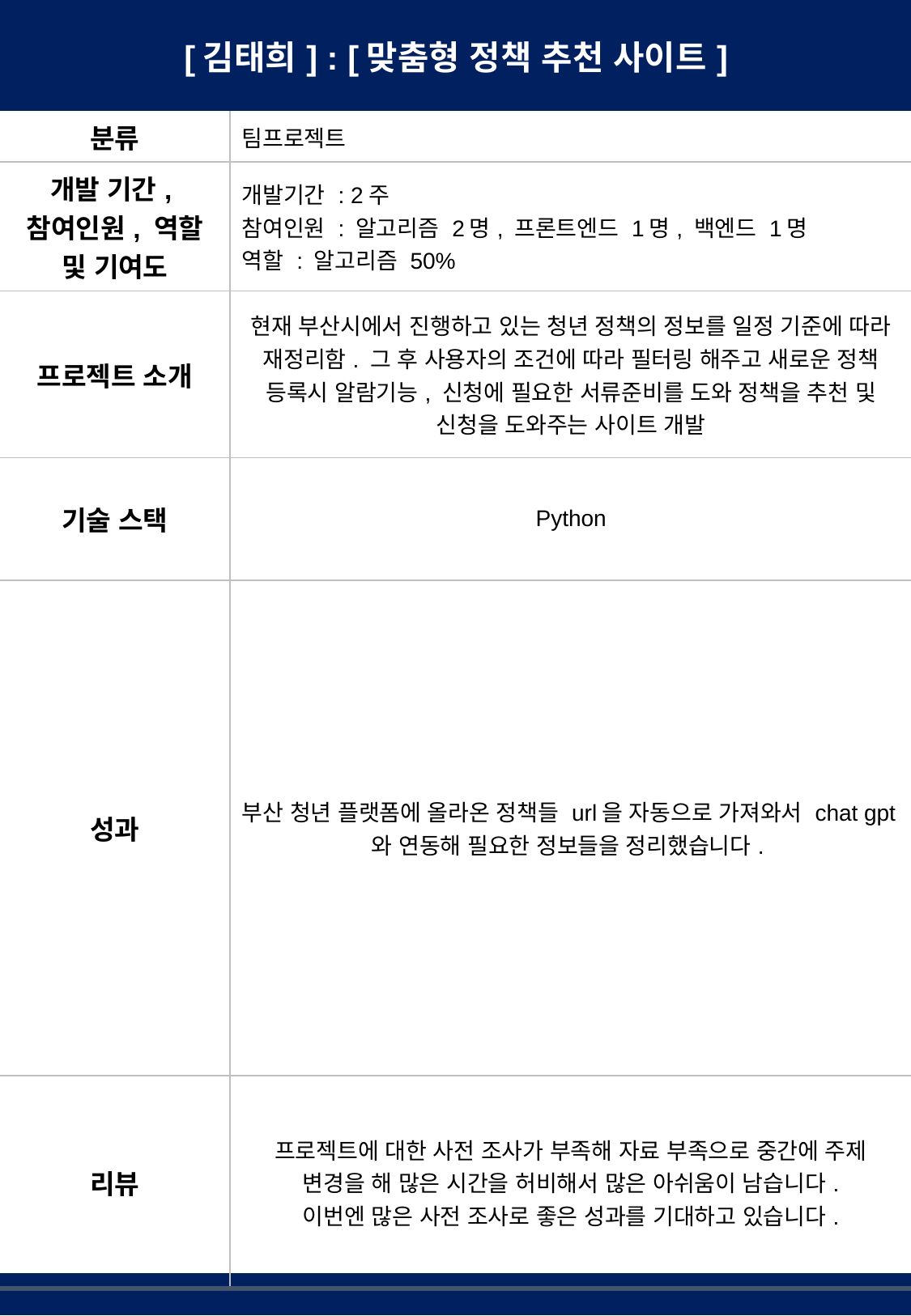

| [김태희] : [맞춤형 정책 추천 사이트] |  |
| --- | --- |
| 분류 | 팀프로젝트 |
| 개발 기간, 참여인원, 역할 및 기여도 | 개발기간 : 2주 참여인원 : 알고리즘 2명, 프론트엔드 1명, 백엔드 1명 역할 : 알고리즘 50% |
| 프로젝트 소개 | 현재 부산시에서 진행하고 있는 청년 정책의 정보를 일정 기준에 따라 재정리함. 그 후 사용자의 조건에 따라 필터링 해주고 새로운 정책 등록시 알람기능, 신청에 필요한 서류준비를 도와 정책을 추천 및 신청을 도와주는 사이트 개발 |
| 기술 스택 | Python |
| 성과 | 부산 청년 플랫폼에 올라온 정책들 url을 자동으로 가져와서 chat gpt와 연동해 필요한 정보들을 정리했습니다. |
| 리뷰 | 프로젝트에 대한 사전 조사가 부족해 자료 부족으로 중간에 주제 변경을 해 많은 시간을 허비해서 많은 아쉬움이 남습니다. 이번엔 많은 사전 조사로 좋은 성과를 기대하고 있습니다. |